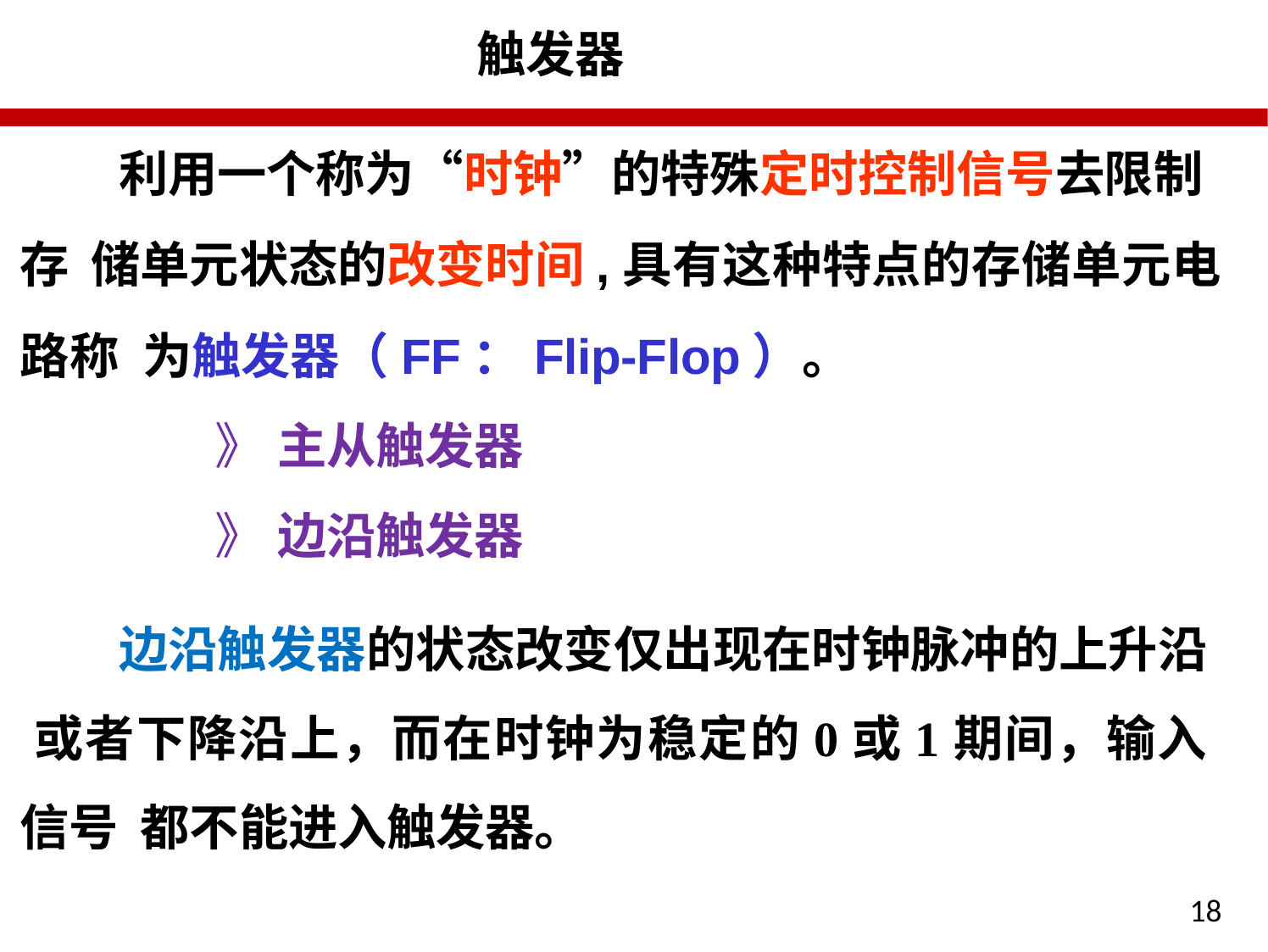

触发器
利用一个称为“时钟”的特殊定时控制信号去限制存  储单元状态的改变时间,具有这种特点的存储单元电路称  为触发器（FF：Flip-Flop）。
》	主从触发器
》	边沿触发器
边沿触发器的状态改变仅出现在时钟脉冲的上升沿  或者下降沿上，而在时钟为稳定的0或1期间，输入信号  都不能进入触发器。
18